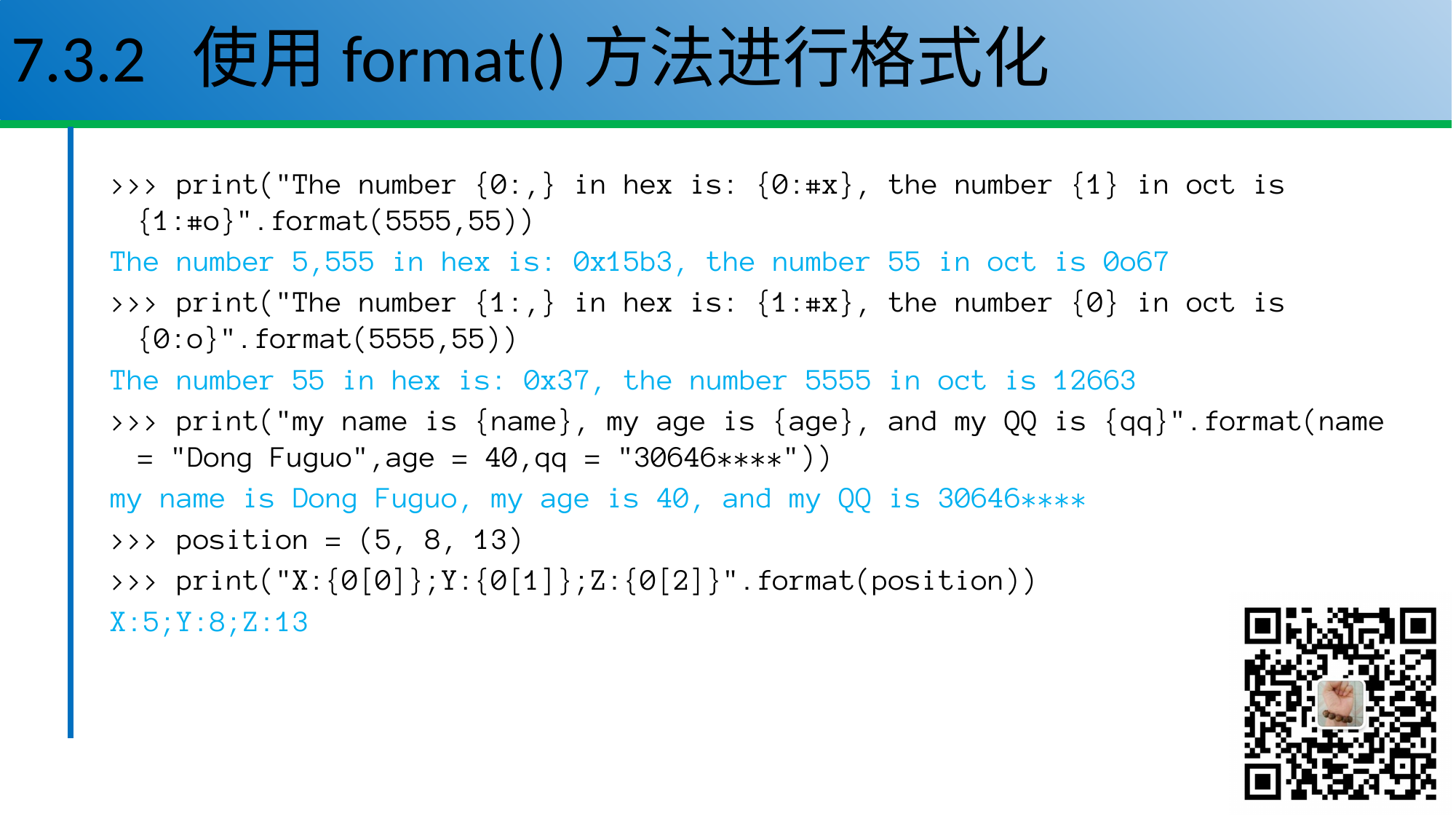

# 7.3.2  使用format()方法进行格式化
>>> print("The number {0:,} in hex is: {0:#x}, the number {1} in oct is {1:#o}".format(5555,55))
The number 5,555 in hex is: 0x15b3, the number 55 in oct is 0o67
>>> print("The number {1:,} in hex is: {1:#x}, the number {0} in oct is {0:o}".format(5555,55))
The number 55 in hex is: 0x37, the number 5555 in oct is 12663
>>> print("my name is {name}, my age is {age}, and my QQ is {qq}".format(name = "Dong Fuguo",age = 40,qq = "30646****"))
my name is Dong Fuguo, my age is 40, and my QQ is 30646****
>>> position = (5, 8, 13)
>>> print("X:{0[0]};Y:{0[1]};Z:{0[2]}".format(position))
X:5;Y:8;Z:13
20